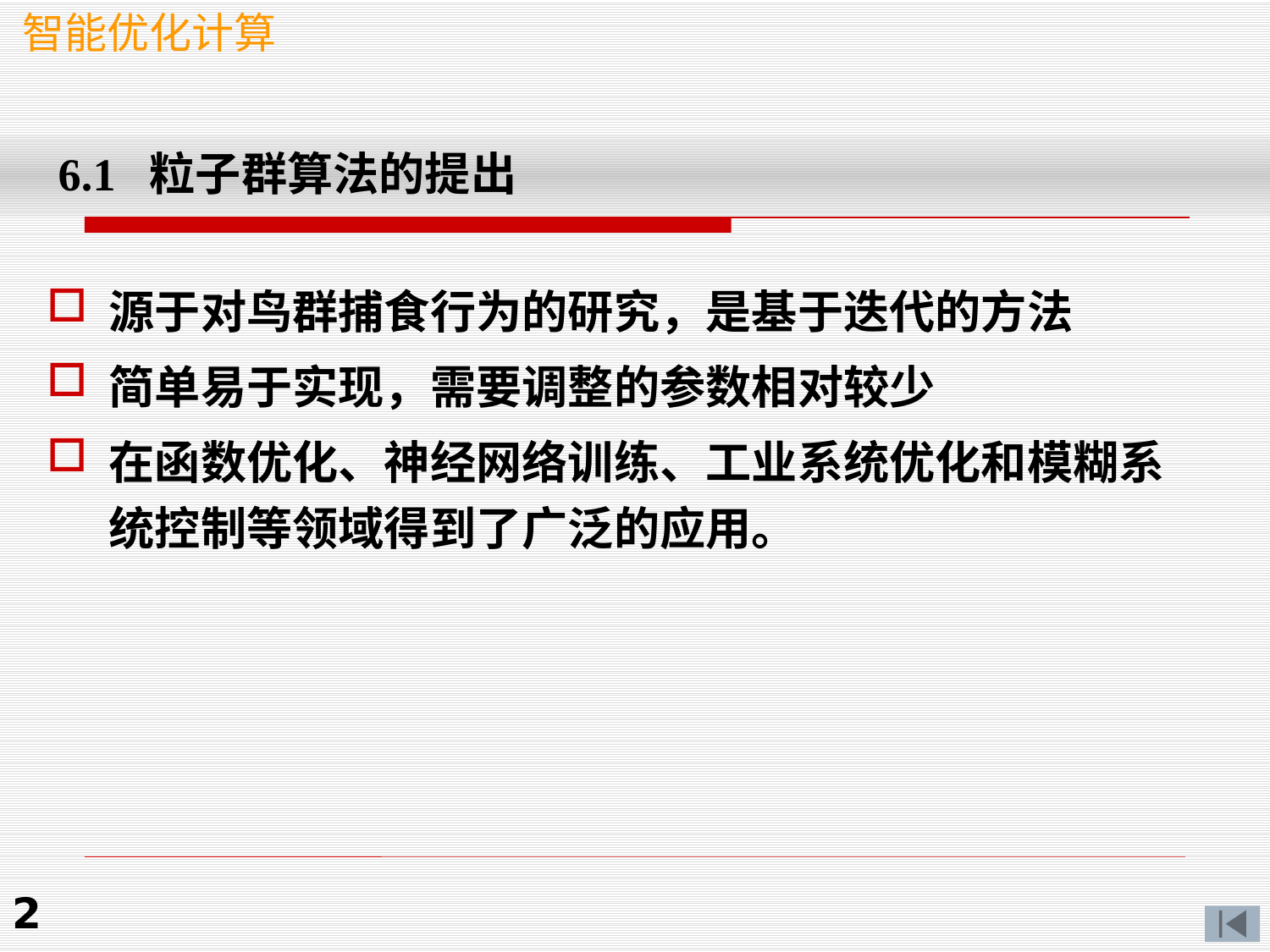

智能优化计算
    6.1  粒子群算法的提出
源于对鸟群捕食行为的研究，是基于迭代的方法
简单易于实现，需要调整的参数相对较少
在函数优化、神经网络训练、工业系统优化和模糊系统控制等领域得到了广泛的应用。